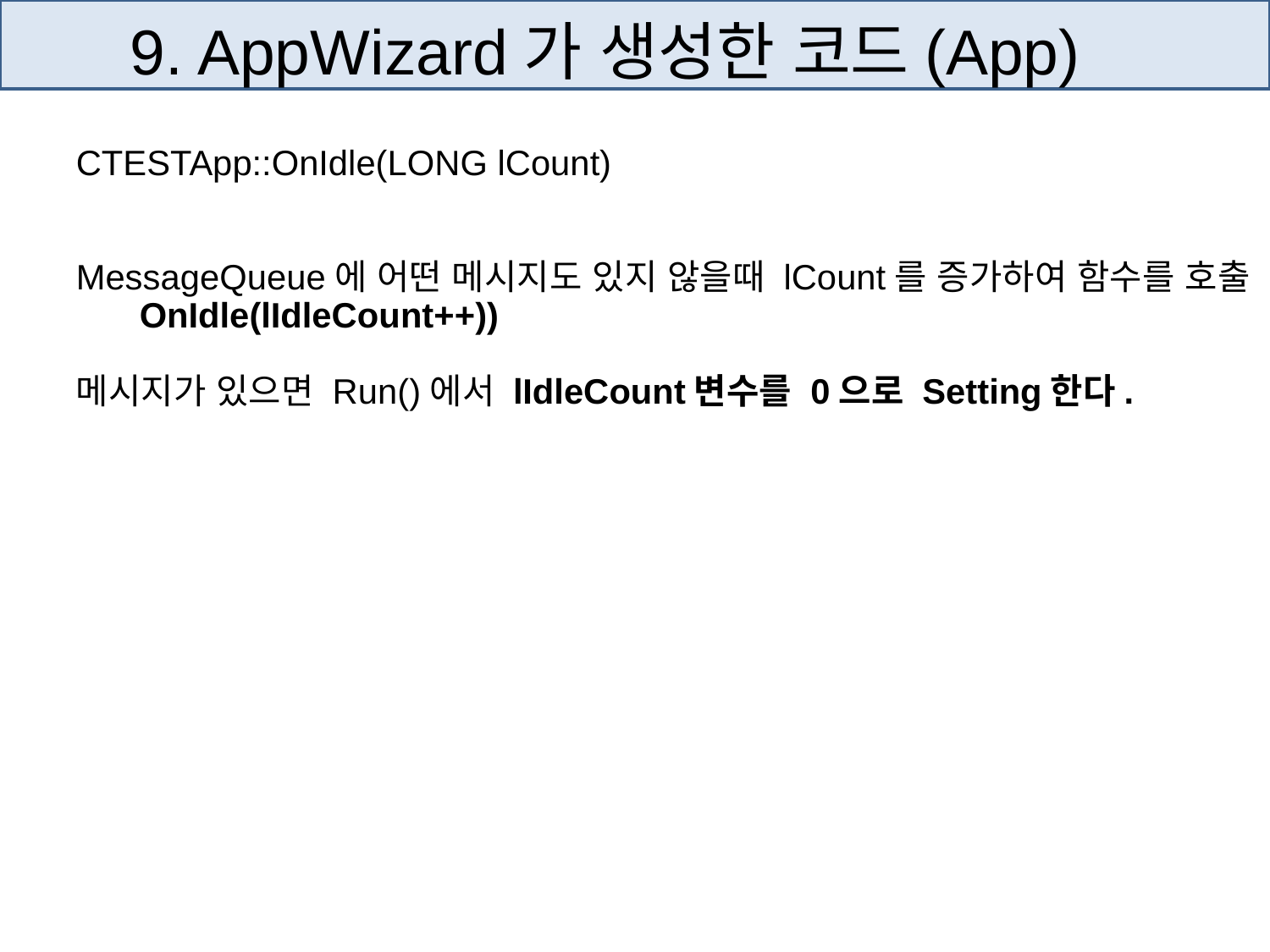

# 9. AppWizard가 생성한 코드(App)
CTESTApp::OnIdle(LONG lCount)

MessageQueue에 어떤 메시지도 있지 않을때 lCount를 증가하여 함수를 호출
OnIdle(lIdleCount++))

메시지가 있으면 Run()에서 lIdleCount변수를 0으로 Setting한다.